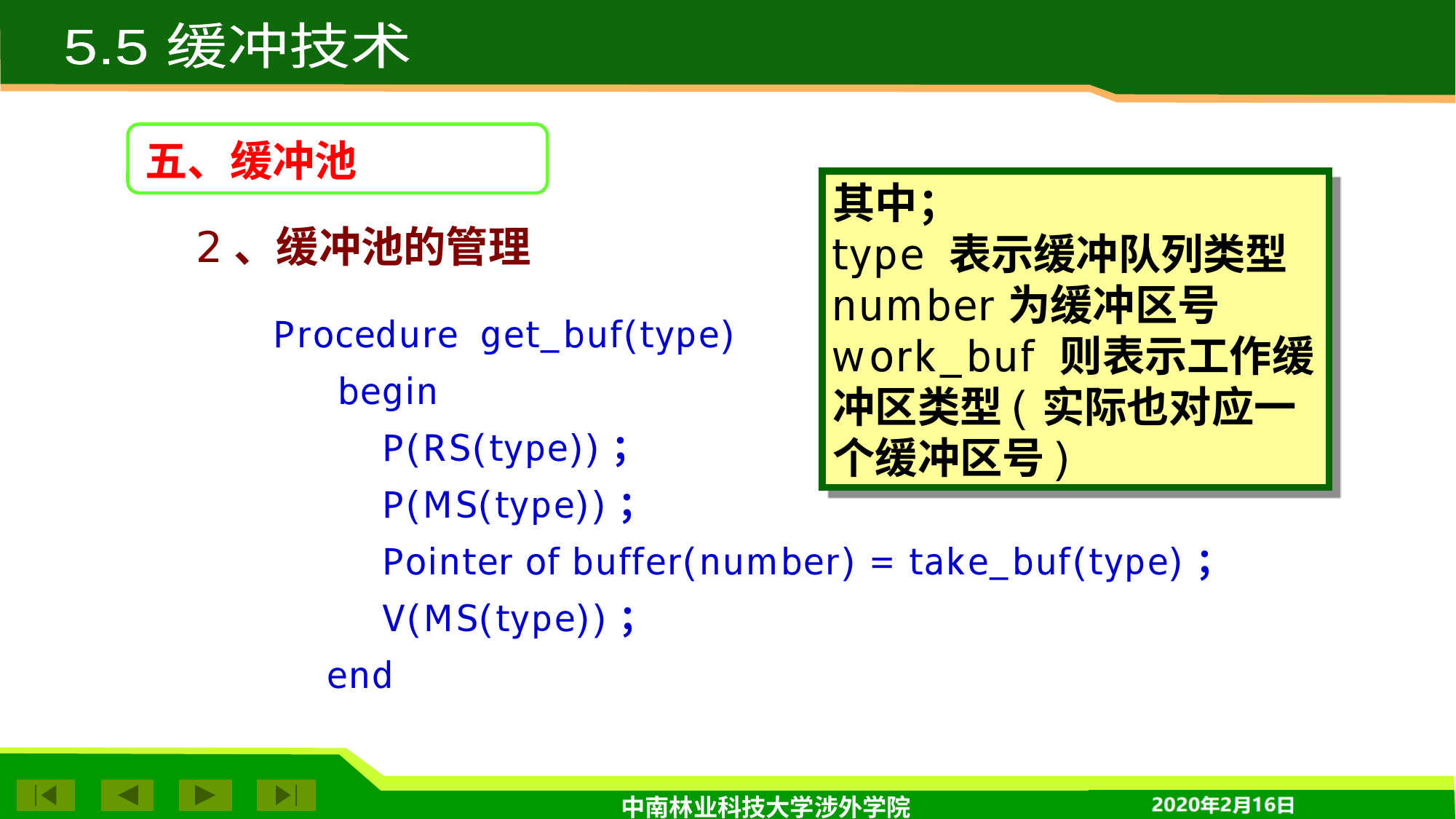

5.5 缓冲技术

五、缓冲池
其中；
type 表示缓冲队列类型number为缓冲区号
work_buf 则表示工作缓冲区类型(实际也对应一个缓冲区号)
2、缓冲池的管理
Procedure  get_buf(type)
      begin
	P(RS(type))；
	P(MS(type))；
	Pointer of buffer(number) = take_buf(type)；
	V(MS(type))；
     end